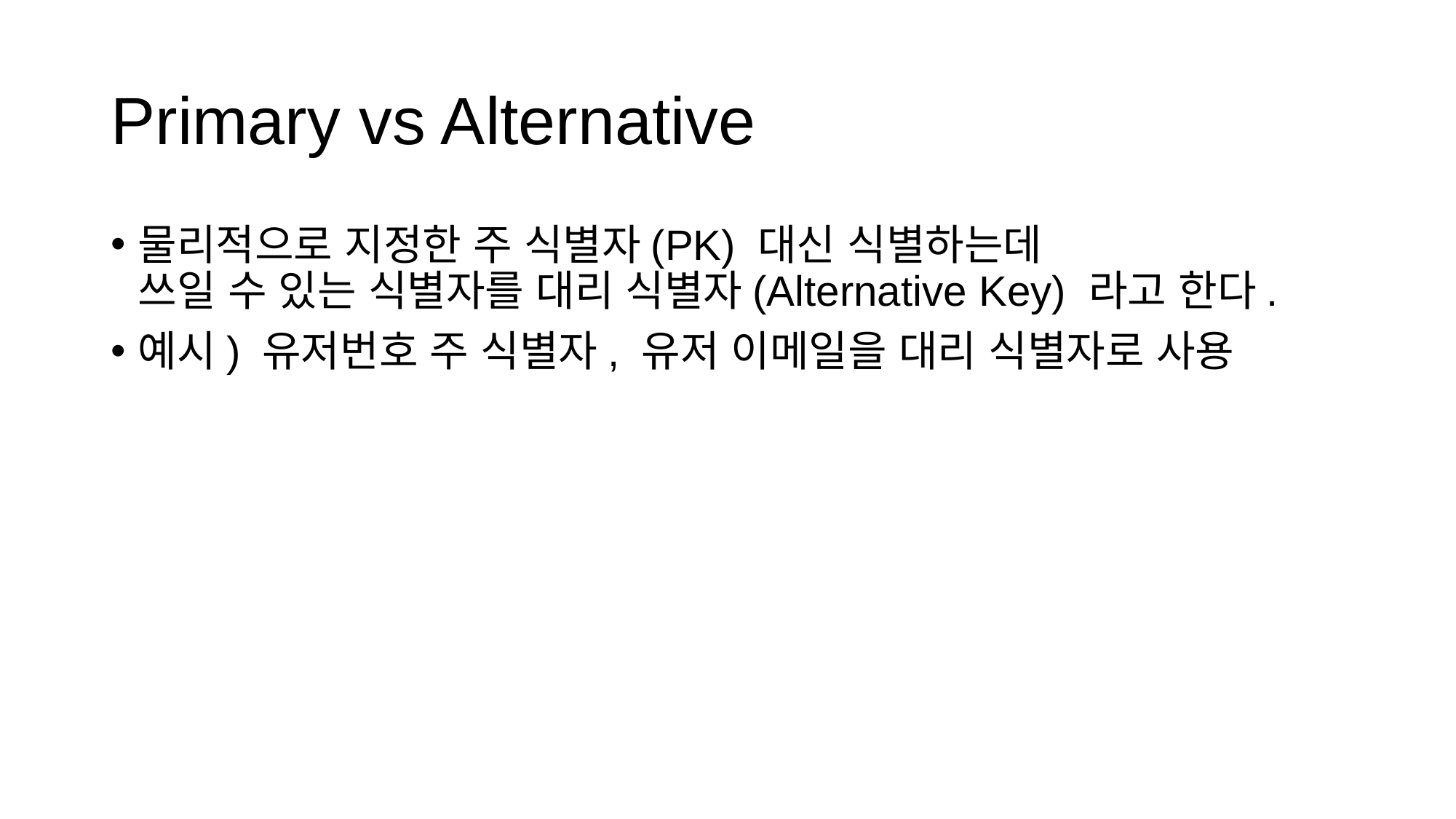

# Primary vs Alternative
물리적으로 지정한 주 식별자(PK) 대신 식별하는데
쓰일 수 있는 식별자를 대리 식별자(Alternative Key) 라고 한다.
예시) 유저번호 주 식별자, 유저 이메일을 대리 식별자로 사용